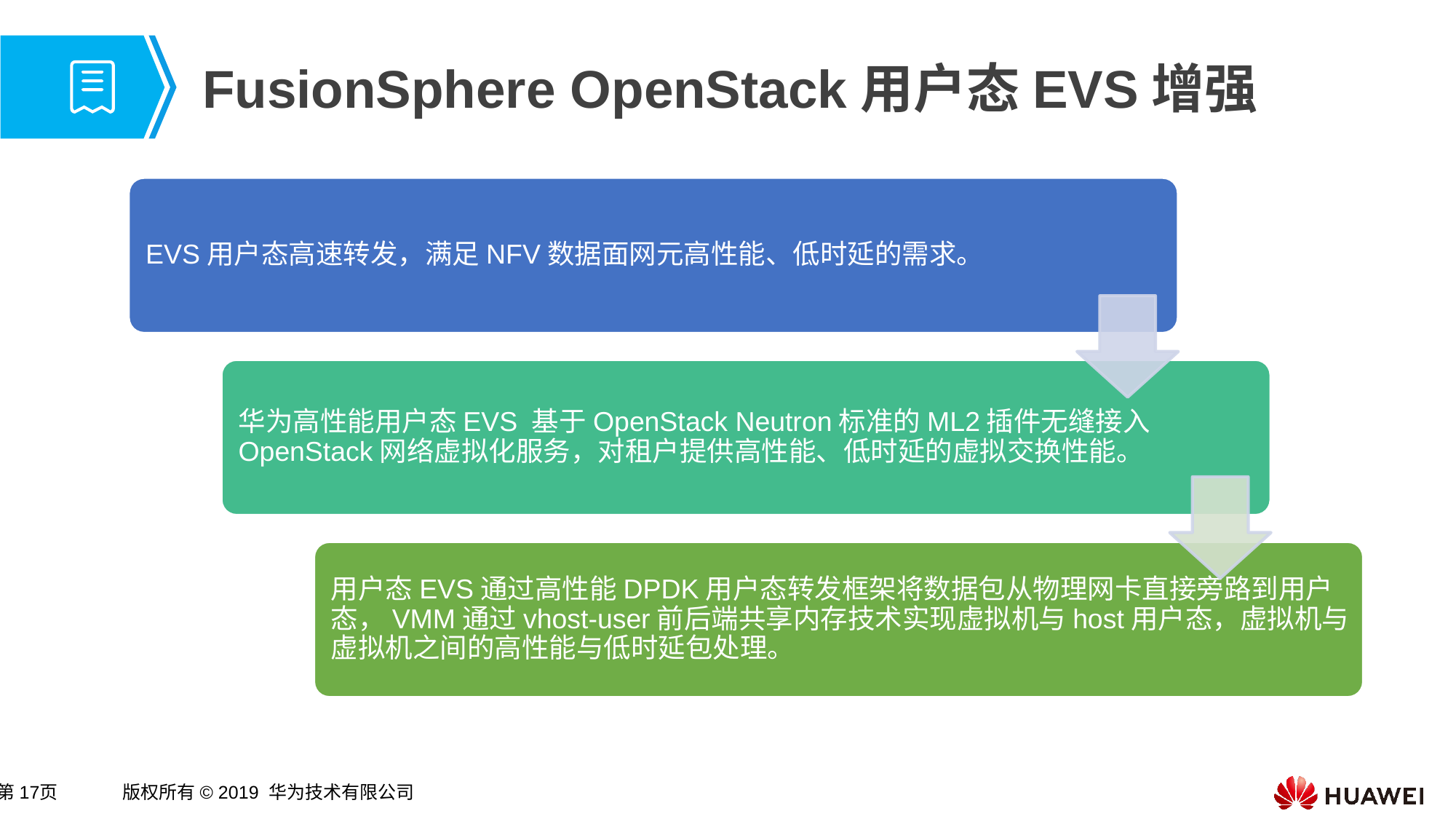

# FusionSphere OpenStack用户态EVS增强
EVS用户态高速转发，满足NFV数据面网元高性能、低时延的需求。
华为高性能用户态EVS 基于OpenStack Neutron标准的ML2插件无缝接入OpenStack网络虚拟化服务，对租户提供高性能、低时延的虚拟交换性能。
用户态EVS通过高性能DPDK用户态转发框架将数据包从物理网卡直接旁路到用户态，VMM通过vhost-user前后端共享内存技术实现虚拟机与host用户态，虚拟机与虚拟机之间的高性能与低时延包处理。